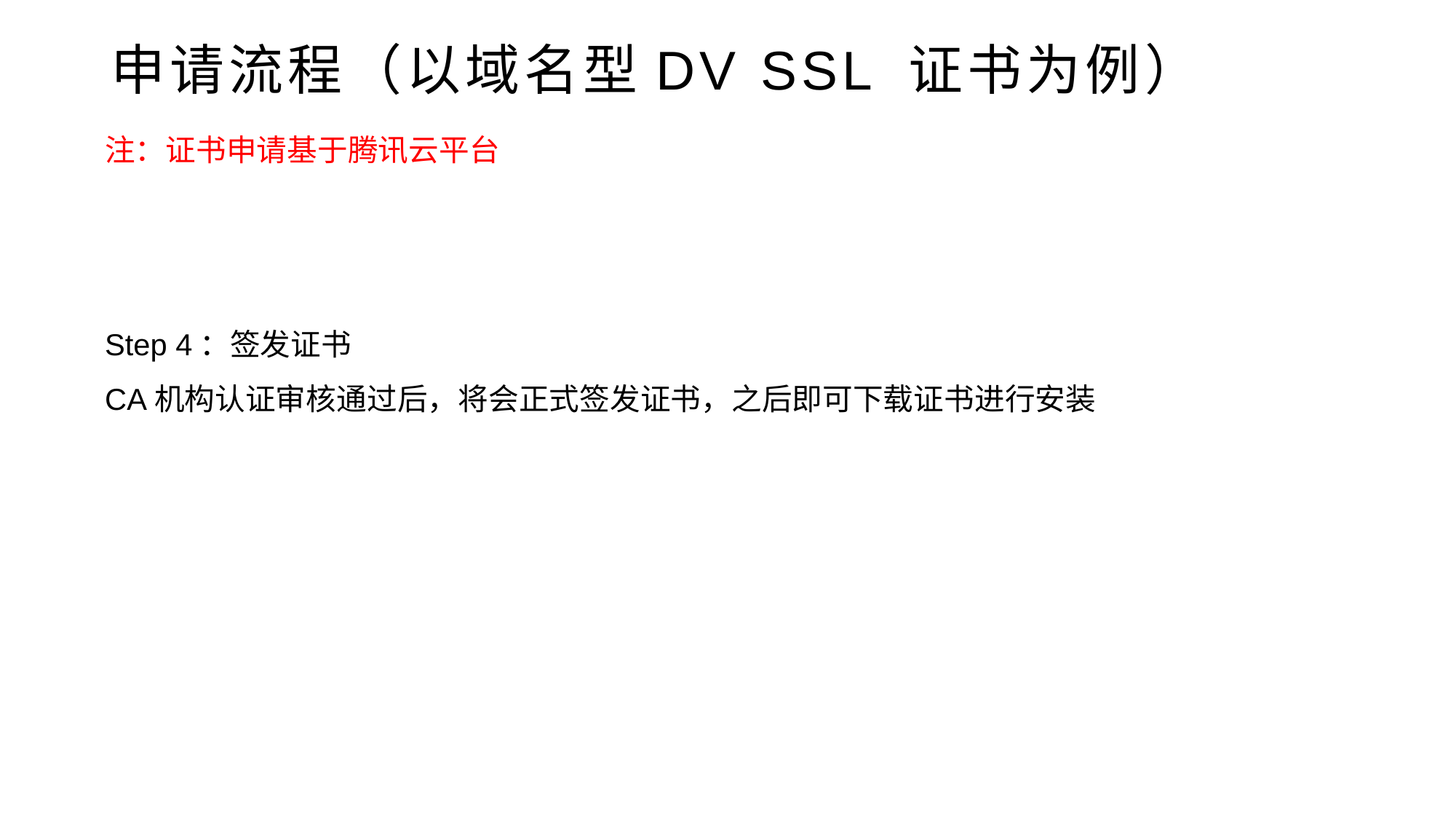

申请流程（以域名型DV SSL 证书为例）
注：证书申请基于腾讯云平台
Step 4：签发证书
CA机构认证审核通过后，将会正式签发证书，之后即可下载证书进行安装